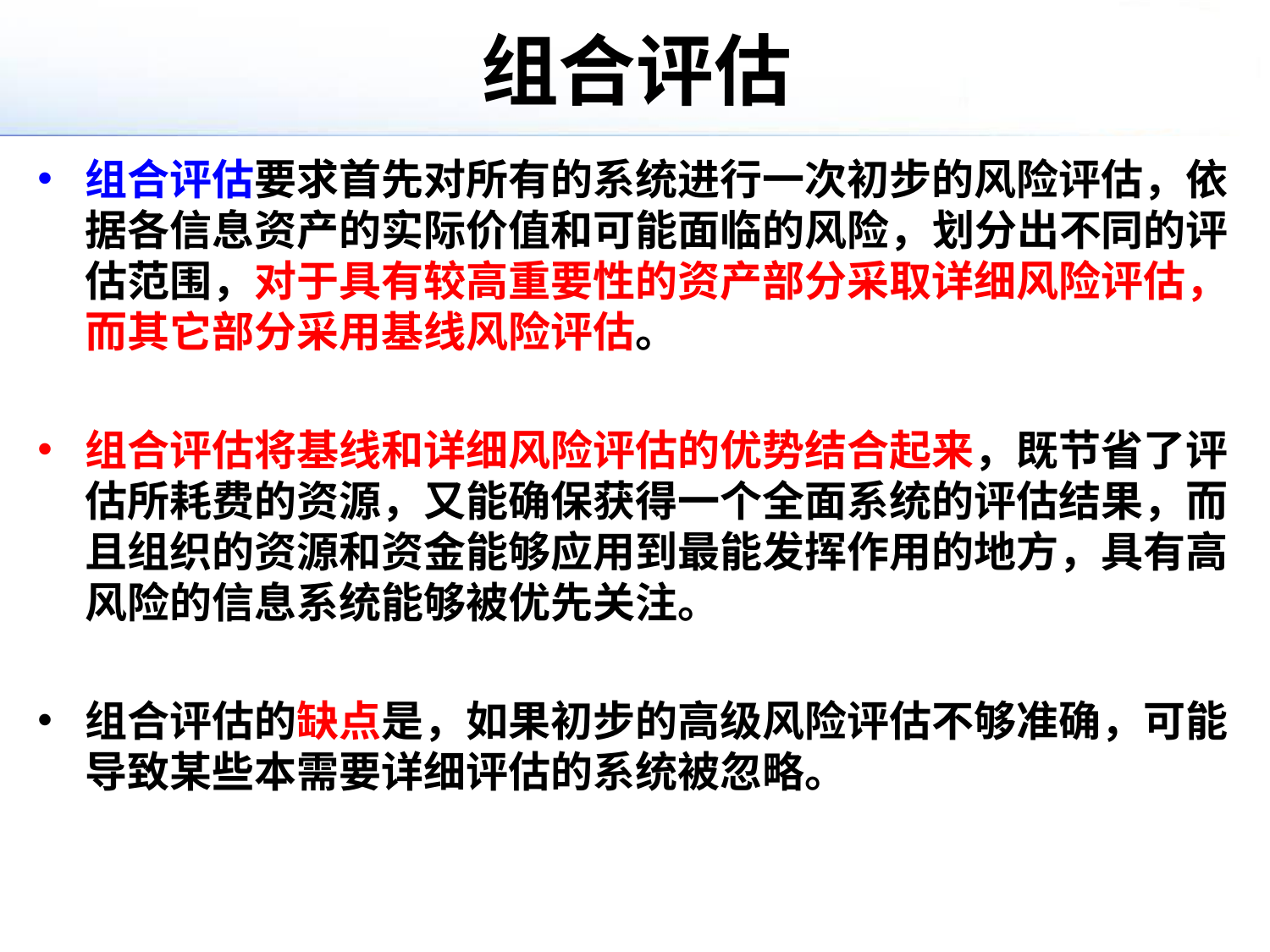

# 组合评估
组合评估要求首先对所有的系统进行一次初步的风险评估，依据各信息资产的实际价值和可能面临的风险，划分出不同的评估范围，对于具有较高重要性的资产部分采取详细风险评估，而其它部分采用基线风险评估。

组合评估将基线和详细风险评估的优势结合起来，既节省了评估所耗费的资源，又能确保获得一个全面系统的评估结果，而且组织的资源和资金能够应用到最能发挥作用的地方，具有高风险的信息系统能够被优先关注。

组合评估的缺点是，如果初步的高级风险评估不够准确，可能导致某些本需要详细评估的系统被忽略。